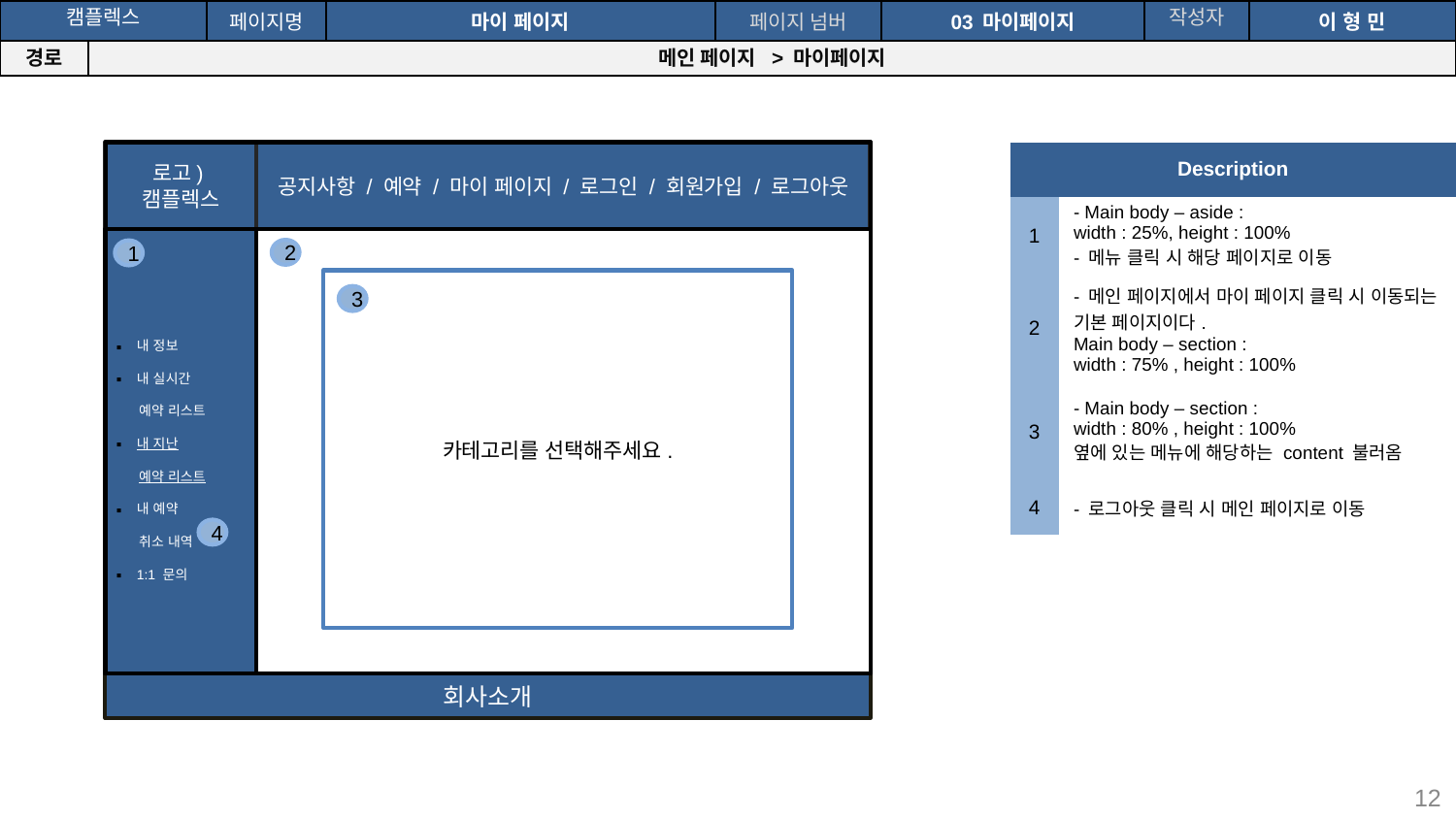

공간(오피스) 대여 시스템
| 캠플렉스 |  | 페이지명 | 마이 페이지 | 페이지 넘버 | 03 마이페이지 | 작성자 | 이 형 민 |
| --- | --- | --- | --- | --- | --- | --- | --- |
| 경로 | 메인 페이지 > 마이페이지 |  |  |  |  |  |  |
로고)
캠플렉스
공지사항 / 예약 / 마이 페이지 / 로그인 / 회원가입 / 로그아웃
회사소개
| Description |  |
| --- | --- |
| 1 | - Main body – aside : width : 25%, height : 100% - 메뉴 클릭 시 해당 페이지로 이동 |
| 2 | - 메인 페이지에서 마이 페이지 클릭 시 이동되는 기본 페이지이다. Main body – section : width : 75% , height : 100% |
| 3 | - Main body – section : width : 80% , height : 100% 옆에 있는 메뉴에 해당하는 content 불러옴 |
| 4 | - 로그아웃 클릭 시 메인 페이지로 이동 |

내 정보
내 실시간
     예약 리스트
내 지난
     예약 리스트
내 예약
     취소 내역
1:1 문의

2
1

3
카테고리를 선택해주세요.
4
12
공간(오피스) 대여 시스템